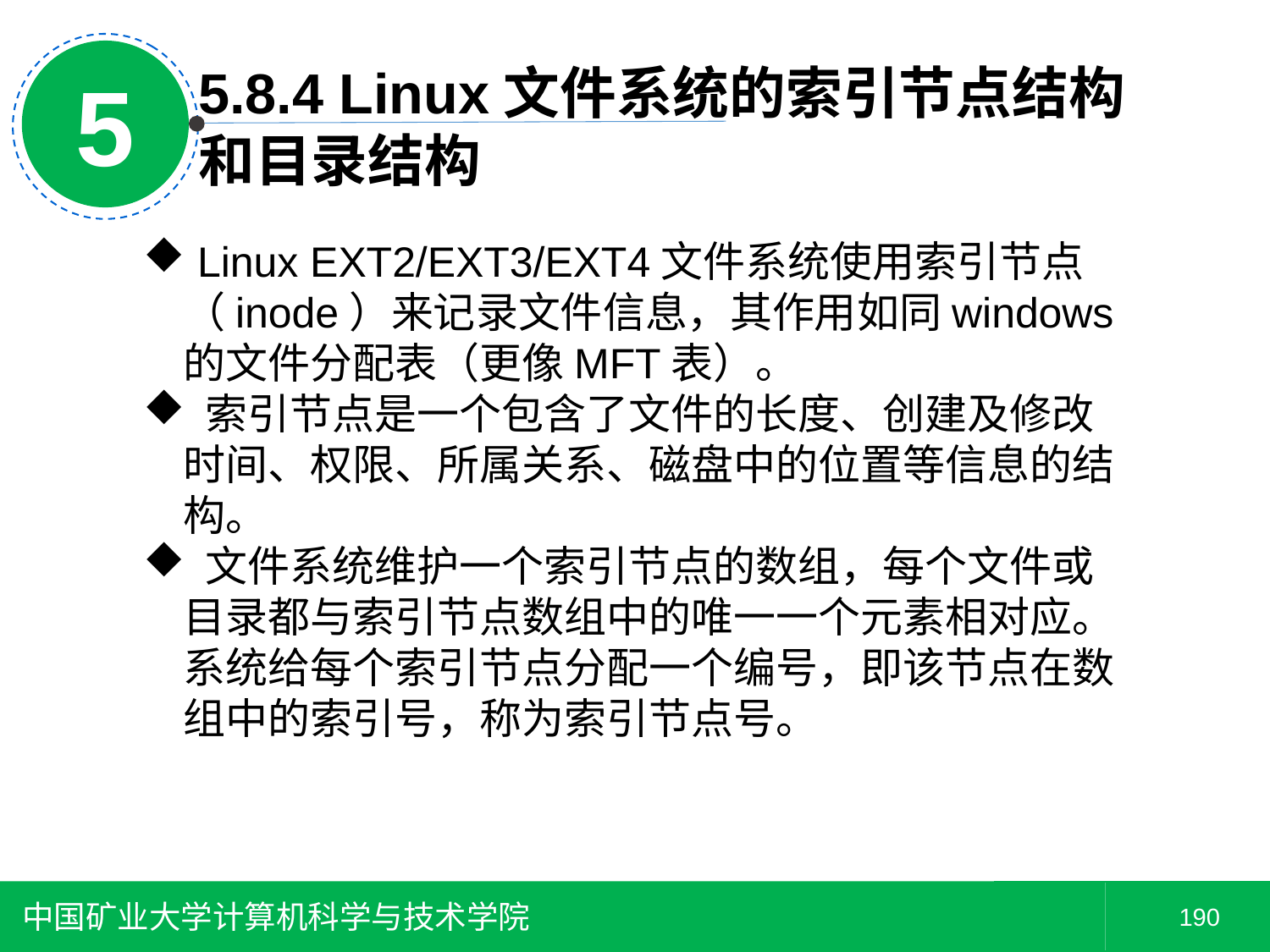

5
5.8.4 Linux文件系统的索引节点结构和目录结构

 Linux EXT2/EXT3/EXT4文件系统使用索引节点（inode）来记录文件信息，其作用如同windows的文件分配表（更像MFT表）。
 索引节点是一个包含了文件的长度、创建及修改时间、权限、所属关系、磁盘中的位置等信息的结构。
 文件系统维护一个索引节点的数组，每个文件或目录都与索引节点数组中的唯一一个元素相对应。系统给每个索引节点分配一个编号，即该节点在数组中的索引号，称为索引节点号。